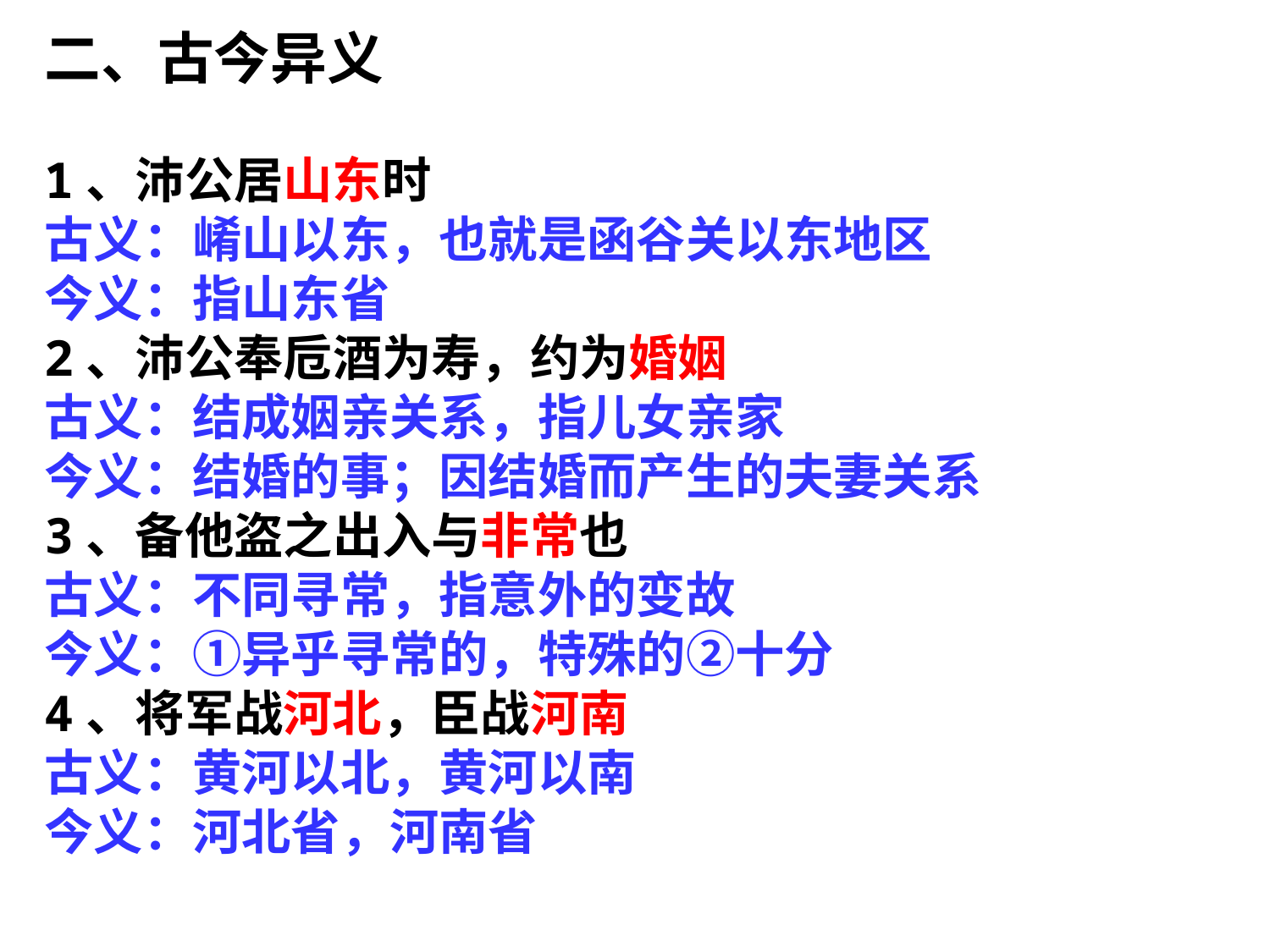

二、古今异义

1、沛公居山东时
古义：崤山以东，也就是函谷关以东地区
今义：指山东省
2、沛公奉卮酒为寿，约为婚姻
古义：结成姻亲关系，指儿女亲家
今义：结婚的事；因结婚而产生的夫妻关系
3、备他盗之出入与非常也
古义：不同寻常，指意外的变故
今义：①异乎寻常的，特殊的②十分
4、将军战河北，臣战河南
古义：黄河以北，黄河以南
今义：河北省，河南省